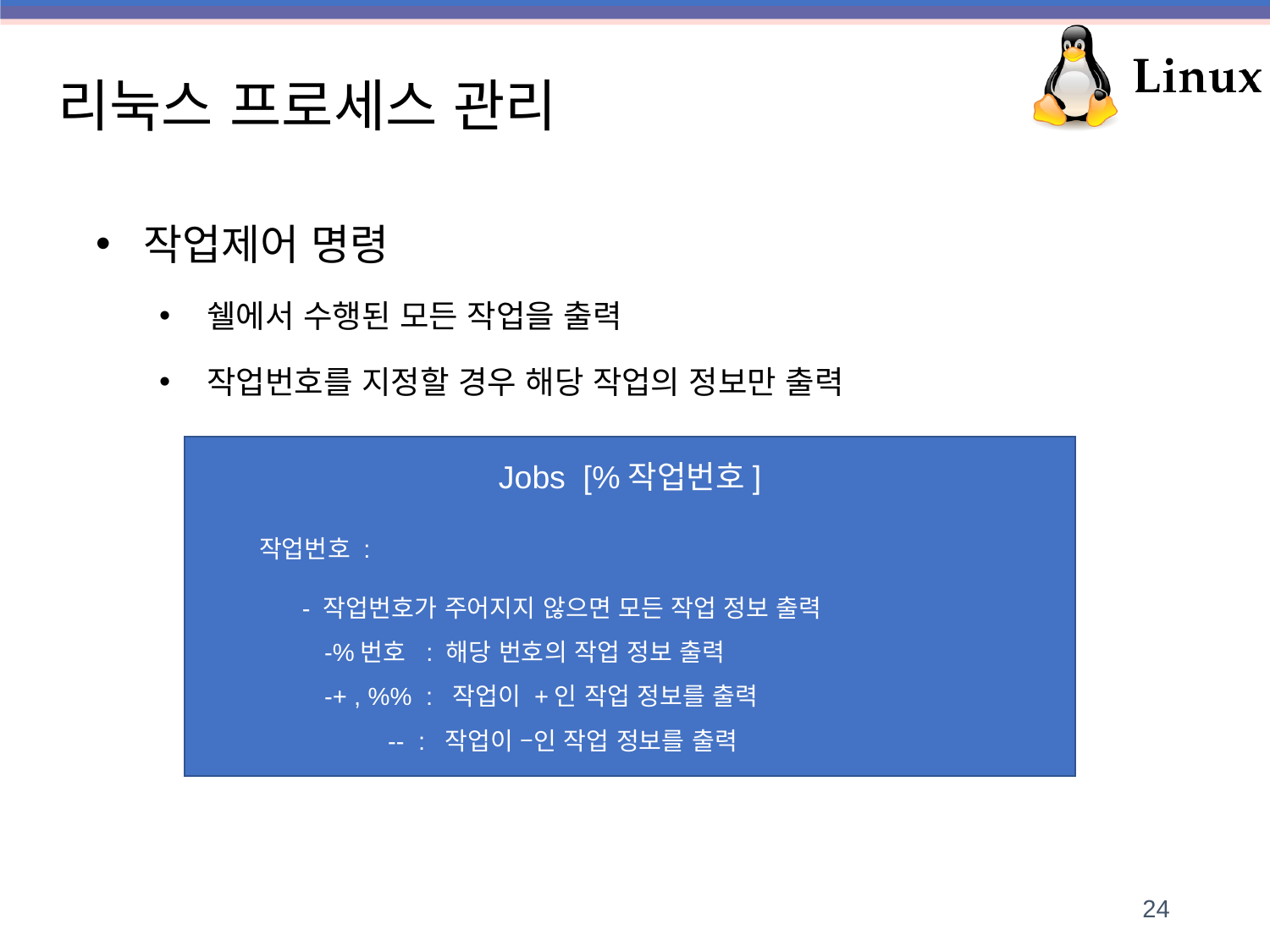

# 리눅스 프로세스 관리
작업제어 명령
쉘에서 수행된 모든 작업을 출력
작업번호를 지정할 경우 해당 작업의 정보만 출력

Jobs  [%작업번호]

        작업번호 :

               - 작업번호가 주어지지 않으면 모든 작업 정보 출력
-%번호  : 해당 번호의 작업 정보 출력
-+ , %%  :  작업이 +인 작업 정보를 출력
	--  :  작업이 –인 작업 정보를 출력
24